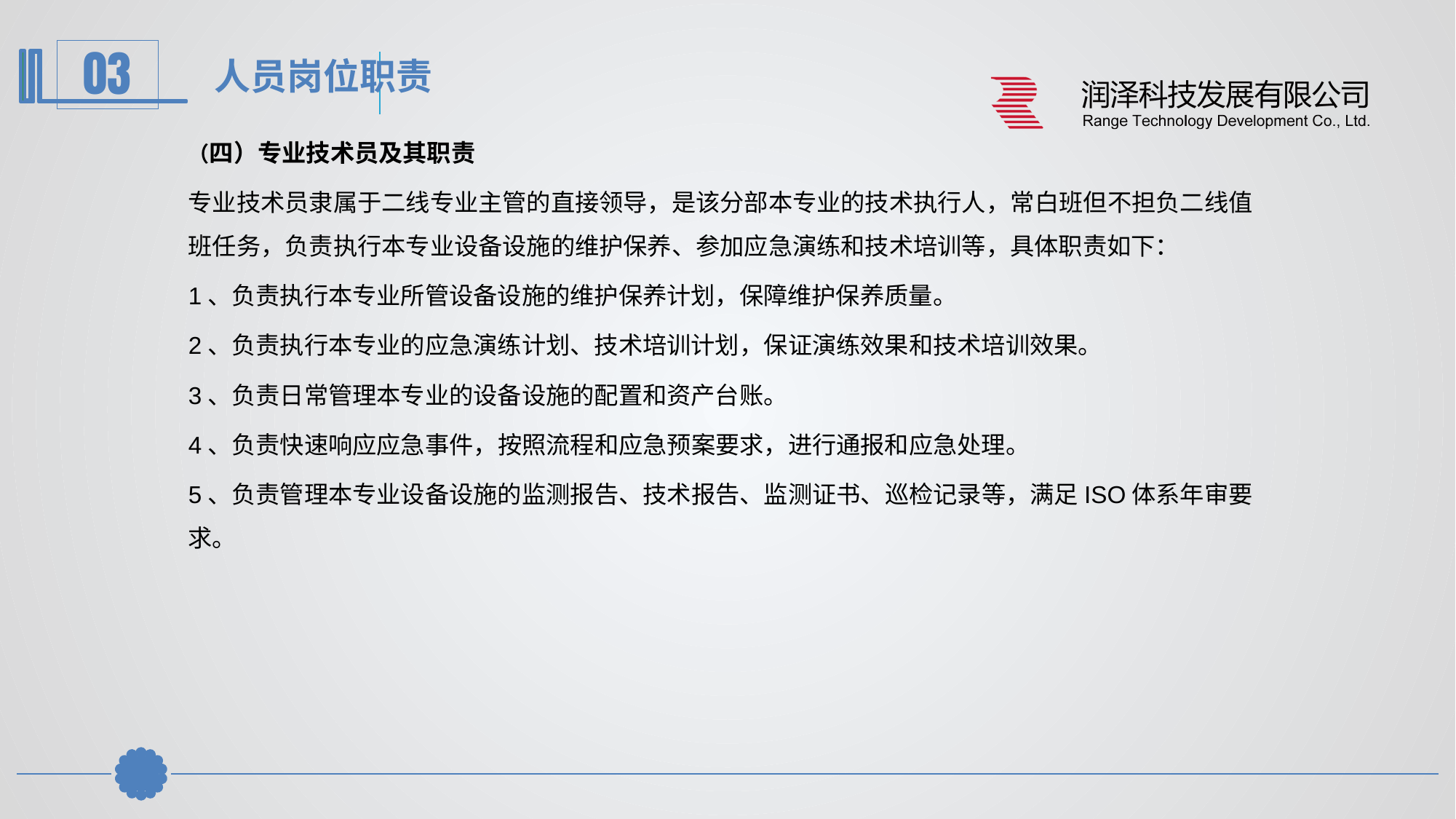

人员岗位职责
（四）专业技术员及其职责
专业技术员隶属于二线专业主管的直接领导，是该分部本专业的技术执行人，常白班但不担负二线值班任务，负责执行本专业设备设施的维护保养、参加应急演练和技术培训等，具体职责如下：
1、负责执行本专业所管设备设施的维护保养计划，保障维护保养质量。
2、负责执行本专业的应急演练计划、技术培训计划，保证演练效果和技术培训效果。
3、负责日常管理本专业的设备设施的配置和资产台账。
4、负责快速响应应急事件，按照流程和应急预案要求，进行通报和应急处理。
5、负责管理本专业设备设施的监测报告、技术报告、监测证书、巡检记录等，满足ISO体系年审要求。
11